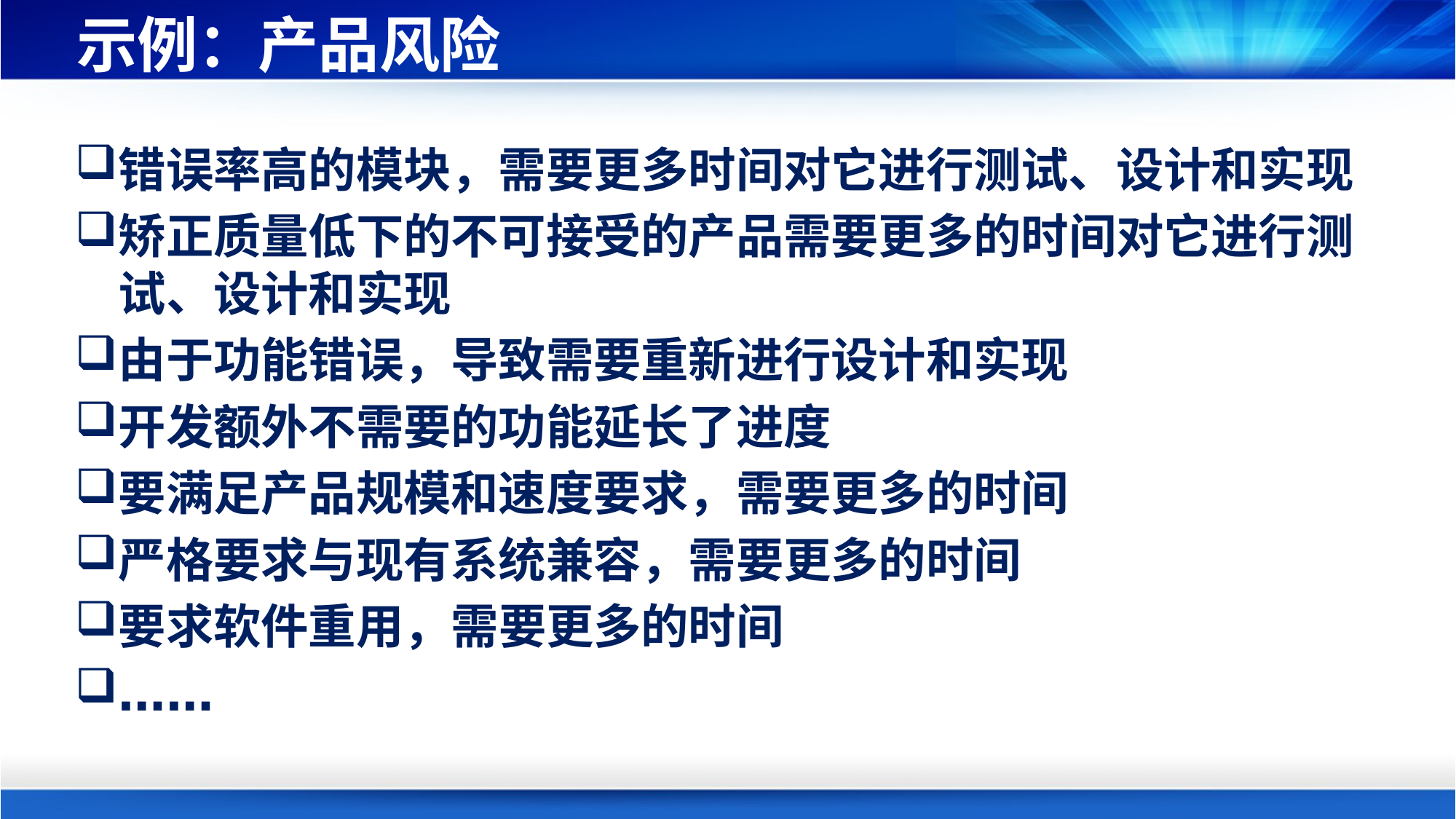

# 示例：产品风险
错误率高的模块，需要更多时间对它进行测试、设计和实现
矫正质量低下的不可接受的产品需要更多的时间对它进行测试、设计和实现
由于功能错误，导致需要重新进行设计和实现
开发额外不需要的功能延长了进度
要满足产品规模和速度要求，需要更多的时间
严格要求与现有系统兼容，需要更多的时间
要求软件重用，需要更多的时间
……